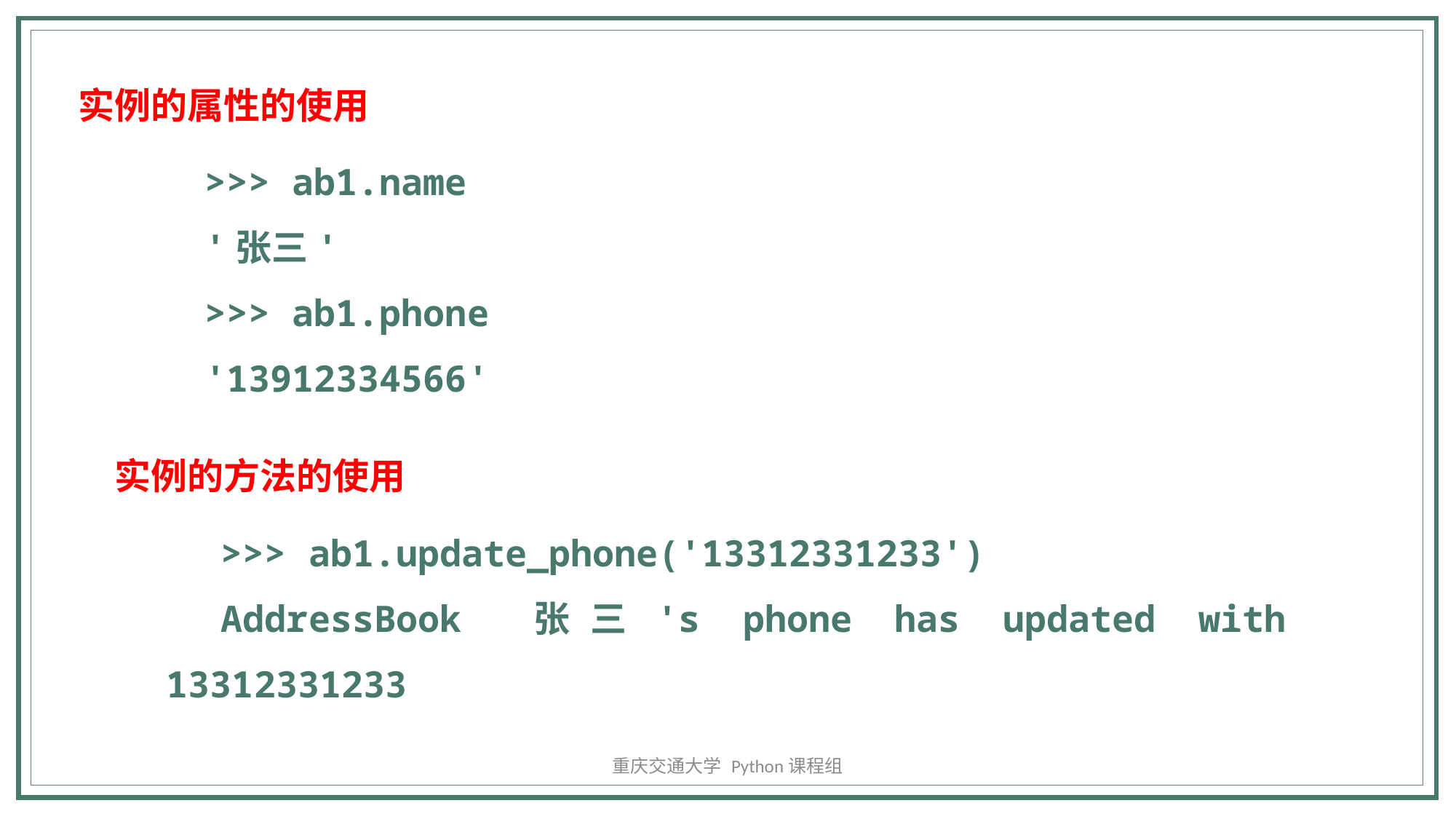

实例的属性的使用
>>> ab1.name
'张三'
>>> ab1.phone
'13912334566'
实例的方法的使用
>>> ab1.update_phone('13312331233')
AddressBook 张三's phone has updated with 13312331233
重庆交通大学 Python课程组